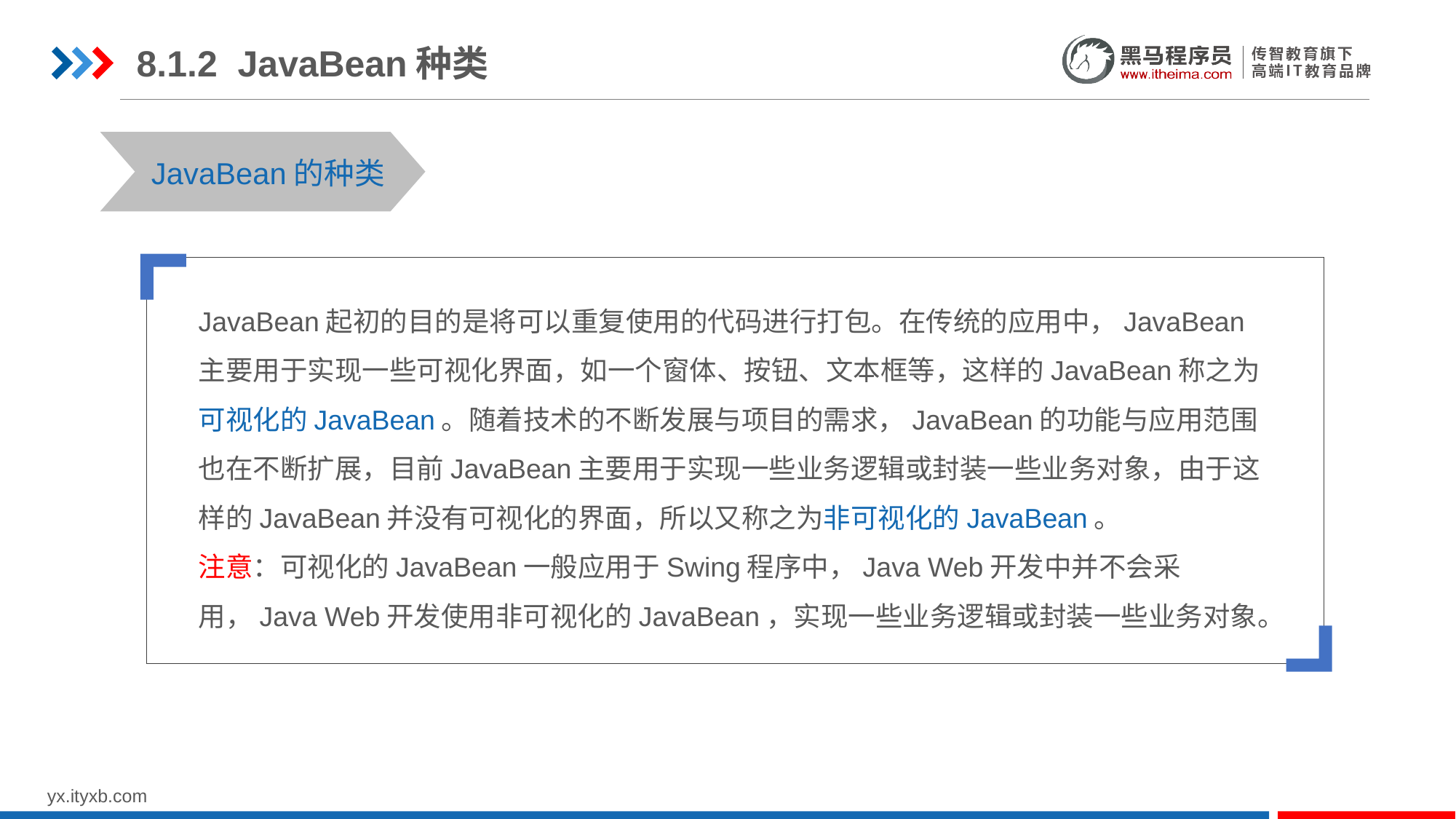

8.1.2  JavaBean种类

JavaBean的种类

JavaBean起初的目的是将可以重复使用的代码进行打包。在传统的应用中，JavaBean主要用于实现一些可视化界面，如一个窗体、按钮、文本框等，这样的JavaBean称之为可视化的JavaBean。随着技术的不断发展与项目的需求，JavaBean的功能与应用范围也在不断扩展，目前JavaBean主要用于实现一些业务逻辑或封装一些业务对象，由于这样的JavaBean并没有可视化的界面，所以又称之为非可视化的JavaBean。
注意：可视化的JavaBean一般应用于Swing程序中，Java Web开发中并不会采用，Java Web开发使用非可视化的JavaBean，实现一些业务逻辑或封装一些业务对象。